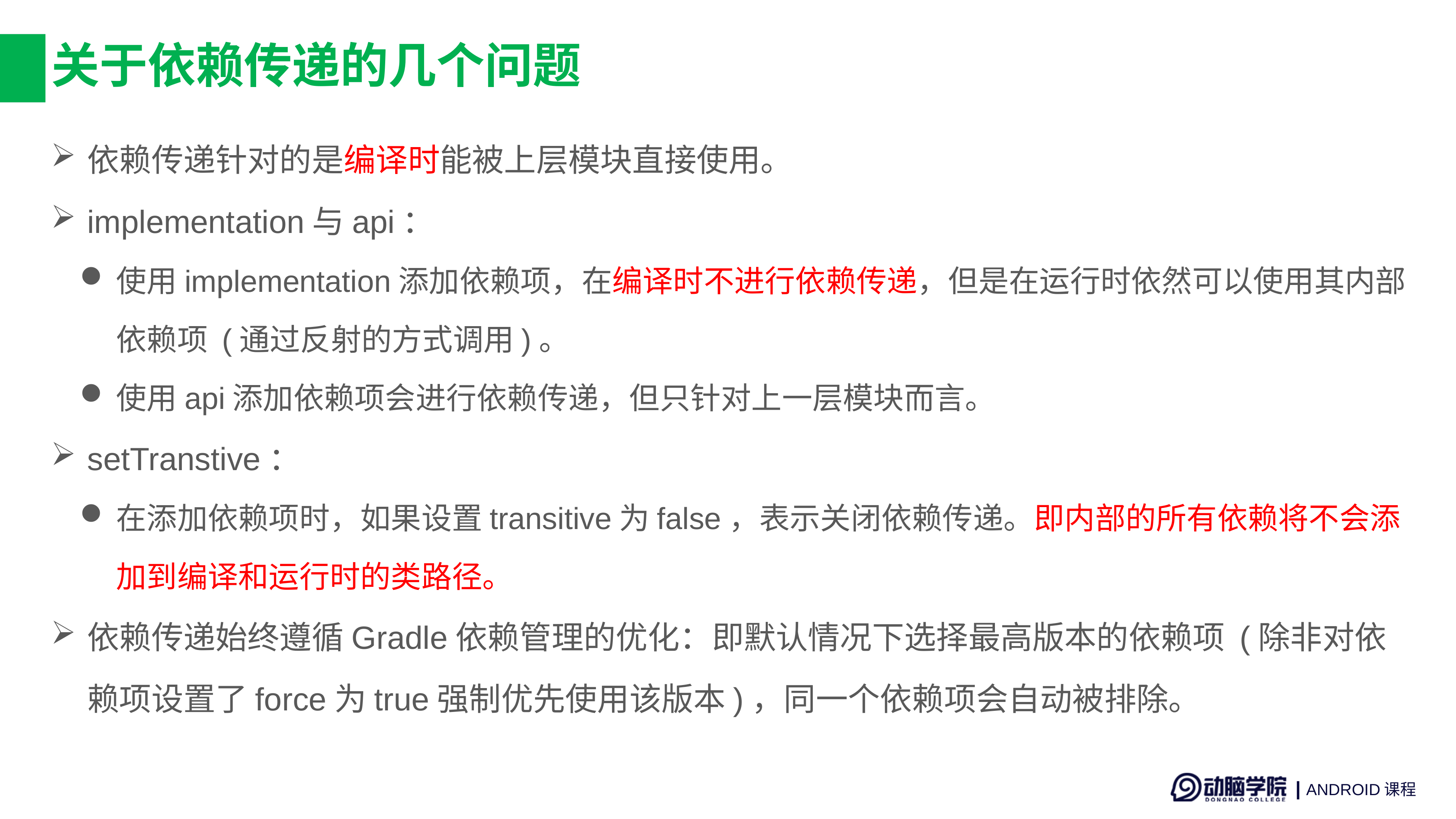

# 关于依赖传递的几个问题
依赖传递针对的是编译时能被上层模块直接使用。
implementation与api：
使用implementation添加依赖项，在编译时不进行依赖传递，但是在运行时依然可以使用其内部依赖项 (通过反射的方式调用)。
使用api添加依赖项会进行依赖传递，但只针对上一层模块而言。
setTranstive：
在添加依赖项时，如果设置transitive为false，表示关闭依赖传递。即内部的所有依赖将不会添加到编译和运行时的类路径。
依赖传递始终遵循Gradle依赖管理的优化：即默认情况下选择最高版本的依赖项 (除非对依赖项设置了force为true强制优先使用该版本)，同一个依赖项会自动被排除。